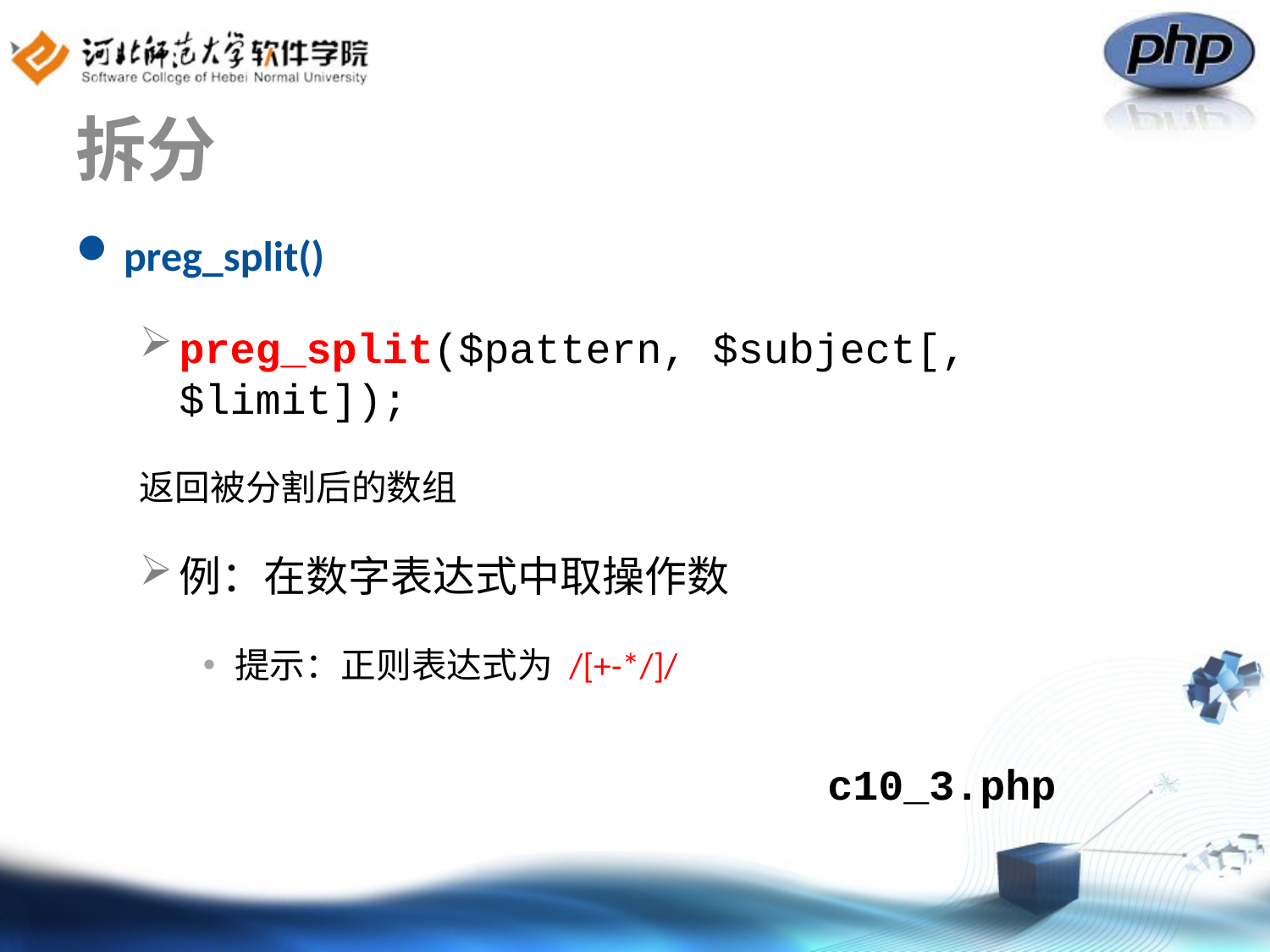

# 拆分
preg_split()
preg_split($pattern, $subject[, $limit]);
返回被分割后的数组
例：在数字表达式中取操作数
提示：正则表达式为 /[+-*/]/

c10_3.php